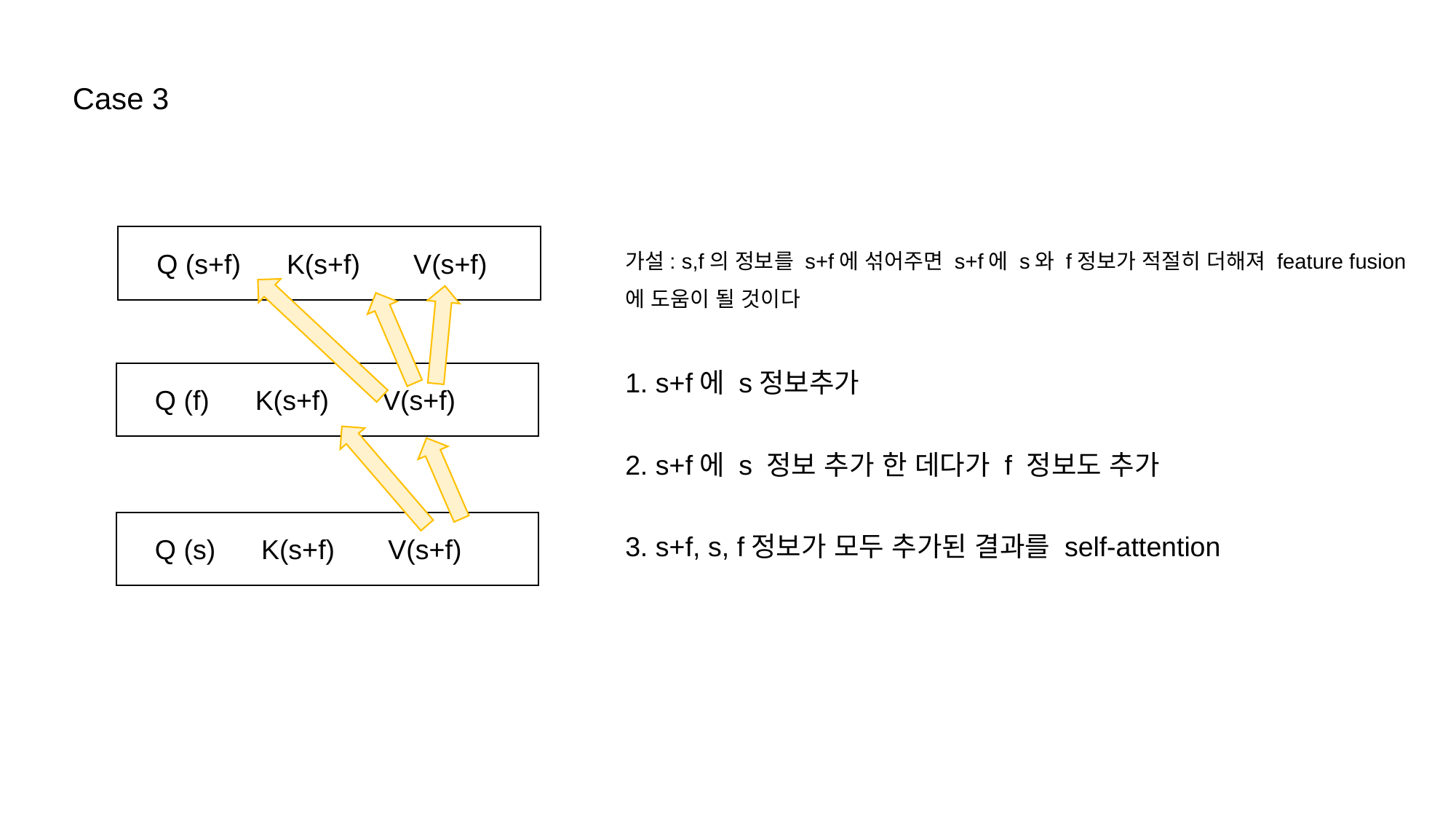

Case 3

가설: s,f의 정보를 s+f에 섞어주면 s+f에 s와 f정보가 적절히 더해져 feature fusion에 도움이 될 것이다

1. s+f에 s정보추가
2. s+f에 s 정보 추가 한 데다가 f 정보도 추가
3. s+f, s, f정보가 모두 추가된 결과를 self-attention
Q (s+f)      K(s+f)       V(s+f)

Q (f)      K(s+f)       V(s+f)

Q (s)      K(s+f)       V(s+f)